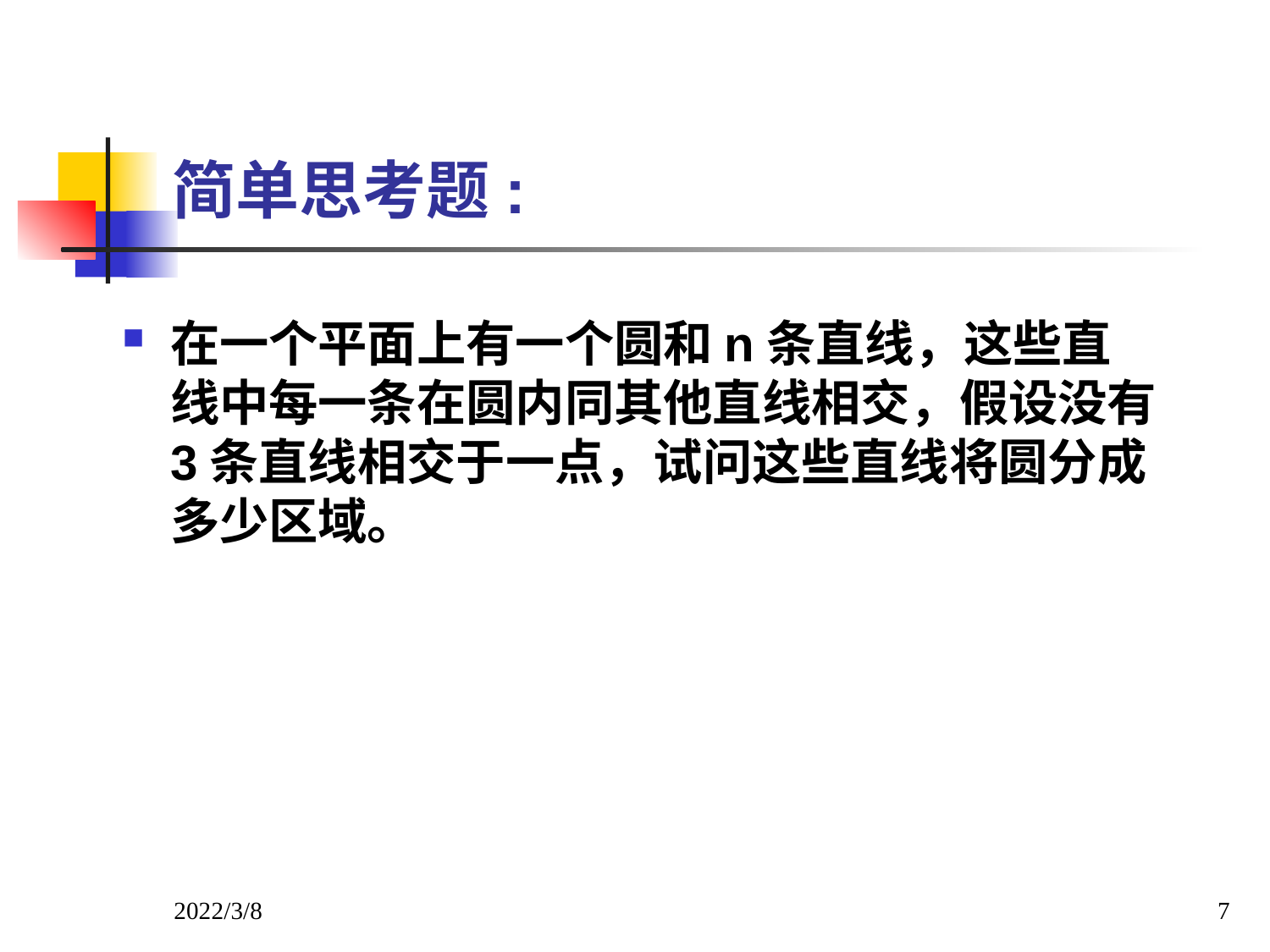

# 简单思考题:
在一个平面上有一个圆和n条直线，这些直线中每一条在圆内同其他直线相交，假设没有3条直线相交于一点，试问这些直线将圆分成多少区域。
2022/3/8
7